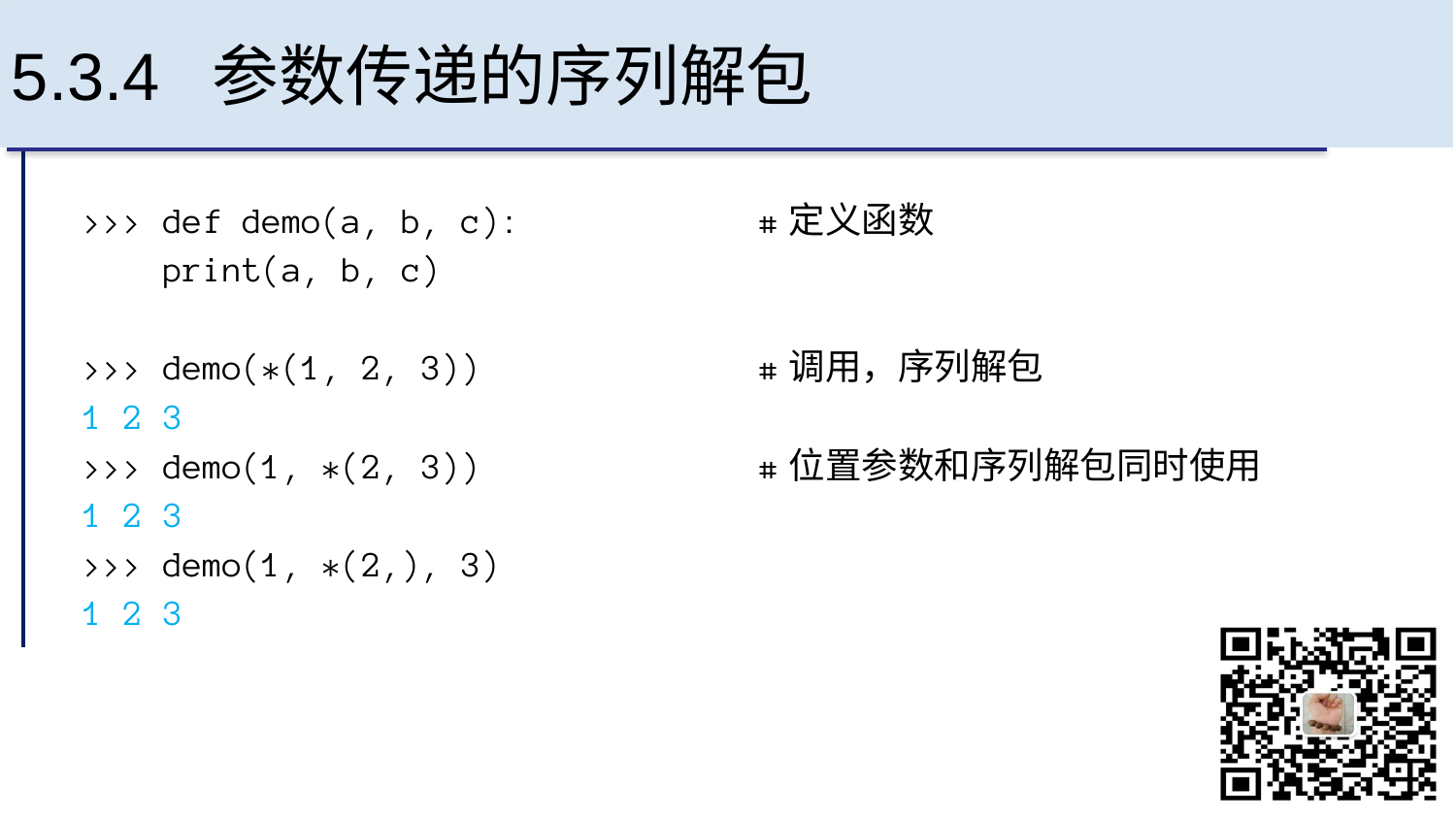

# 5.3.4  参数传递的序列解包
>>> def demo(a, b, c):            #定义函数
    print(a, b, c)

>>> demo(*(1, 2, 3))              #调用，序列解包
1 2 3
>>> demo(1, *(2, 3))              #位置参数和序列解包同时使用
1 2 3
>>> demo(1, *(2,), 3)
1 2 3